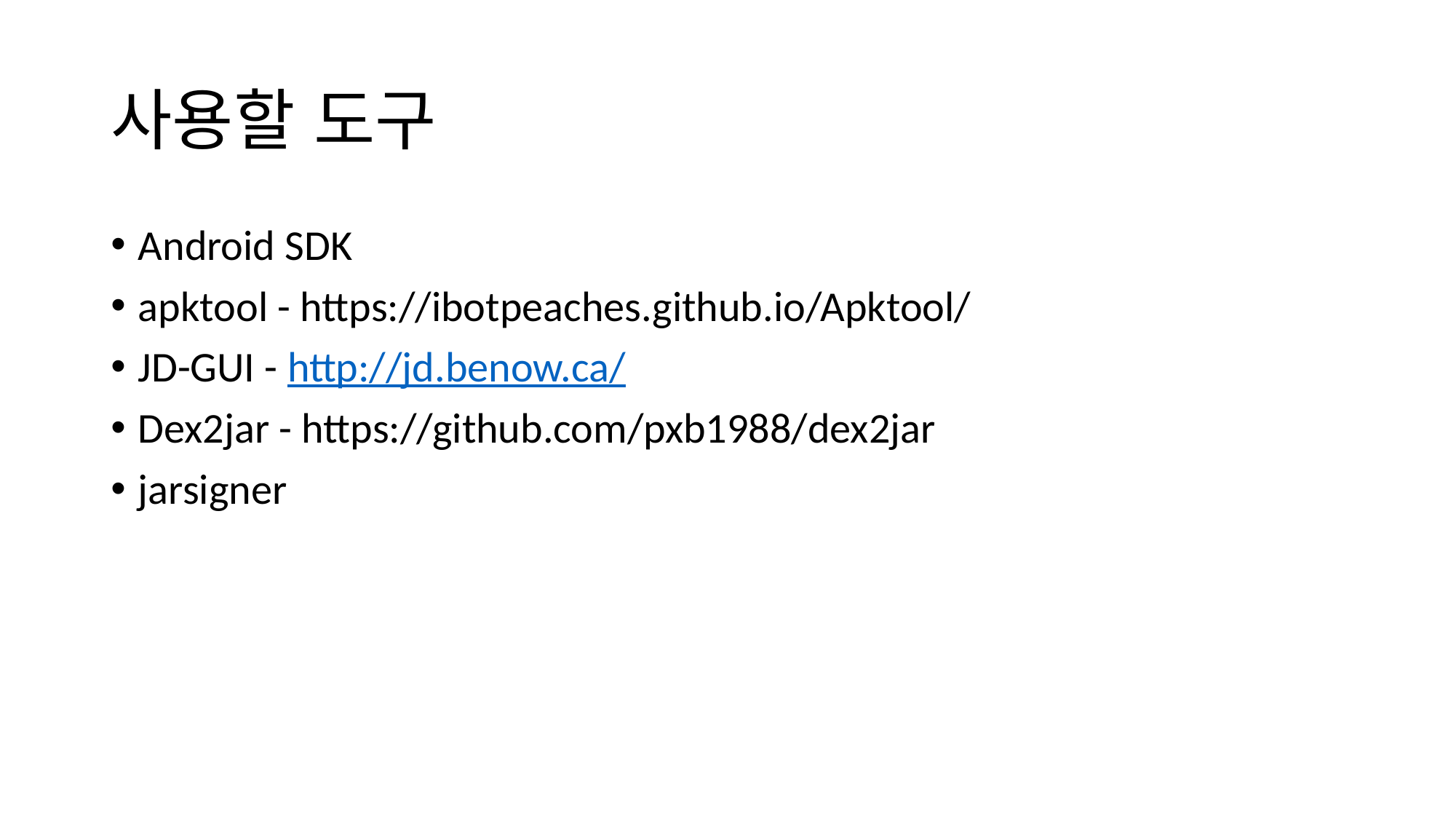

# 사용할 도구
Android SDK
apktool - https://ibotpeaches.github.io/Apktool/
JD-GUI - http://jd.benow.ca/
Dex2jar - https://github.com/pxb1988/dex2jar
jarsigner